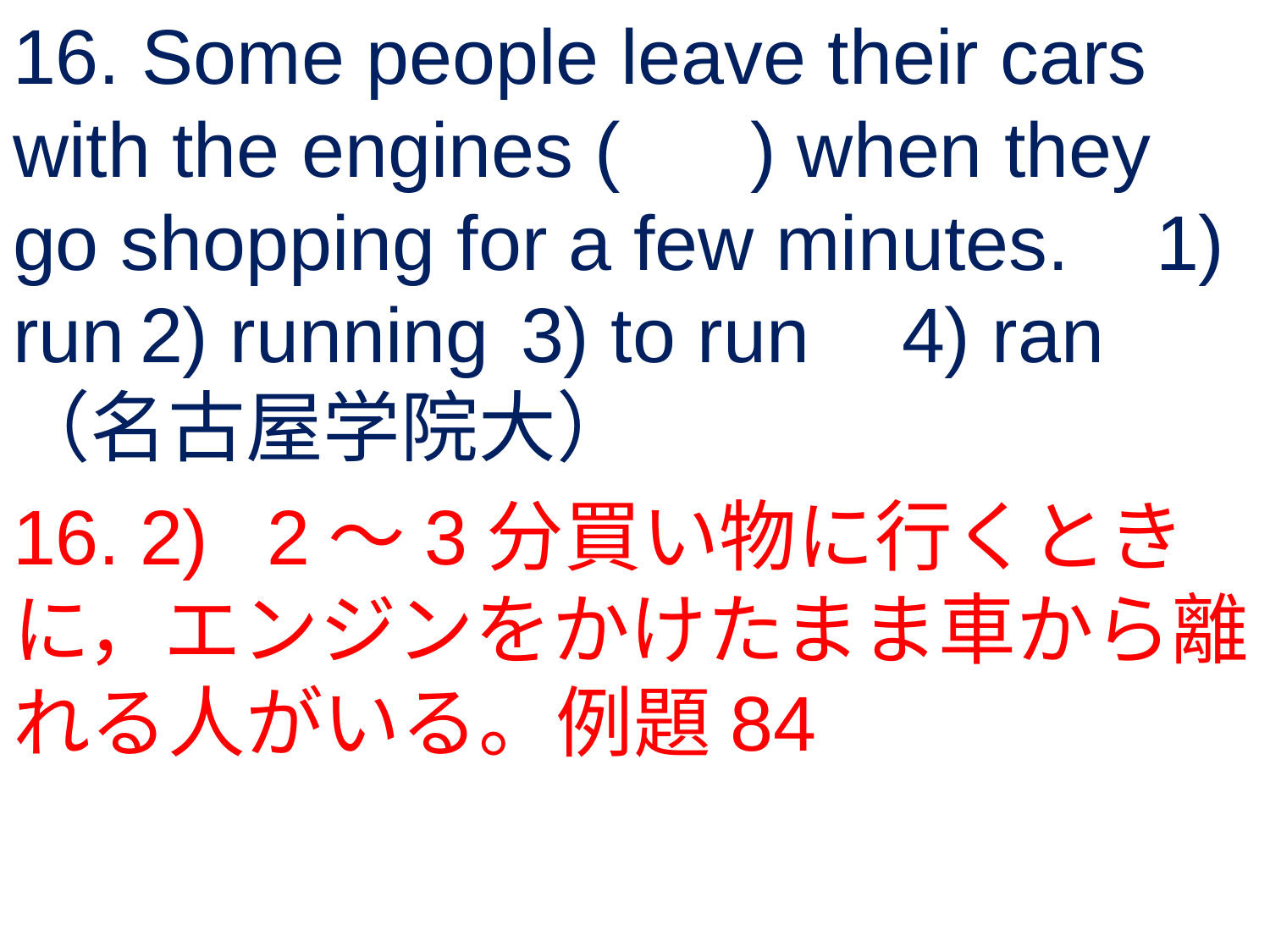

# 16. Some people leave their cars with the engines (      ) when they go shopping for a few minutes.	1) run	2) running	3) to run	4) ran	（名古屋学院大）
16.	2) 	2〜3分買い物に行くときに，エンジンをかけたまま車から離れる人がいる。例題84